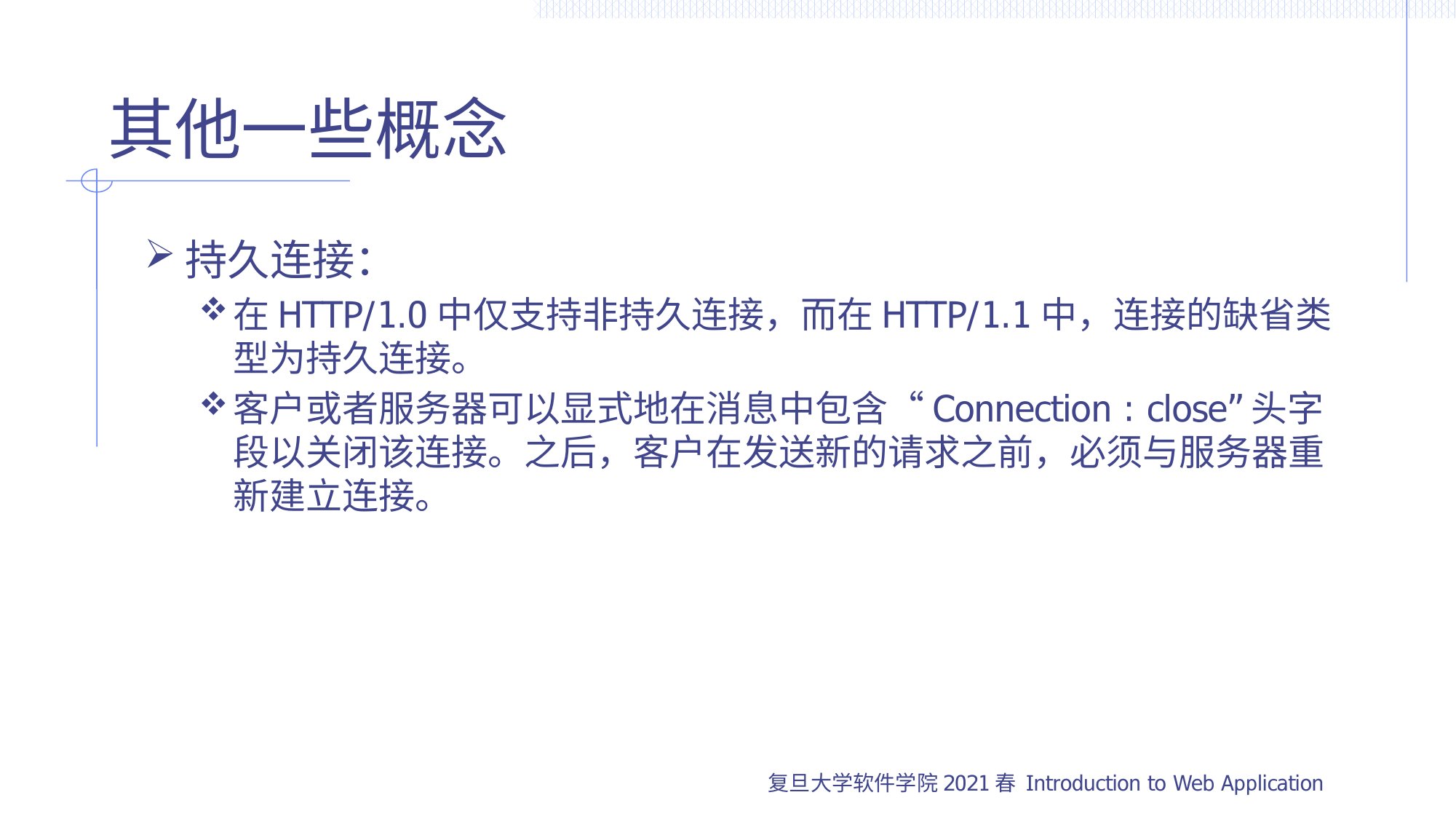

# 其他一些概念
持久连接：
在HTTP/1.0中仅支持非持久连接，而在HTTP/1.1中，连接的缺省类型为持久连接。
客户或者服务器可以显式地在消息中包含“Connection : close”头字段以关闭该连接。之后，客户在发送新的请求之前，必须与服务器重新建立连接。